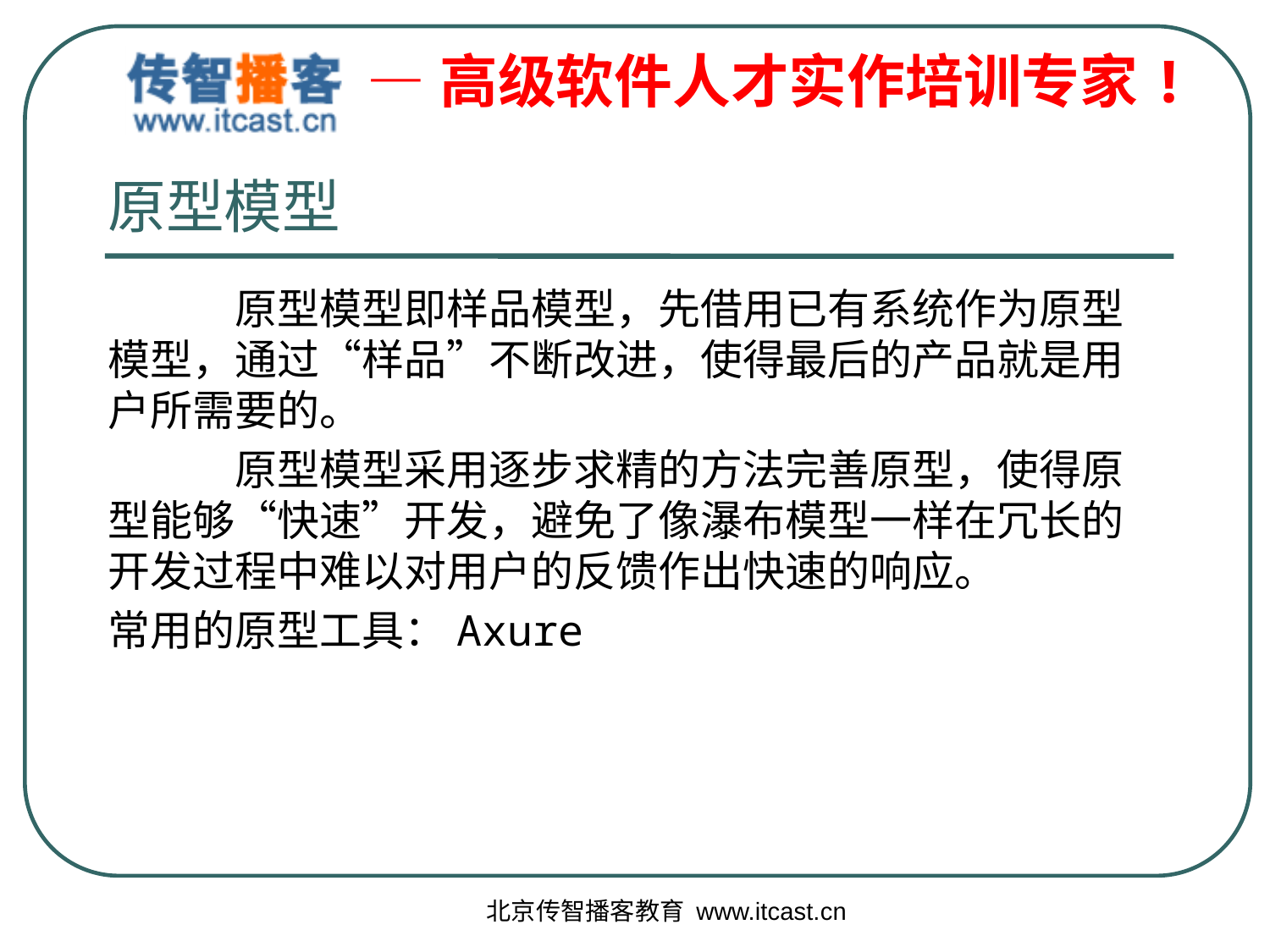

# 原型模型
	原型模型即样品模型，先借用已有系统作为原型模型，通过“样品”不断改进，使得最后的产品就是用户所需要的。
	原型模型采用逐步求精的方法完善原型，使得原型能够“快速”开发，避免了像瀑布模型一样在冗长的开发过程中难以对用户的反馈作出快速的响应。
常用的原型工具：Axure
北京传智播客教育 www.itcast.cn